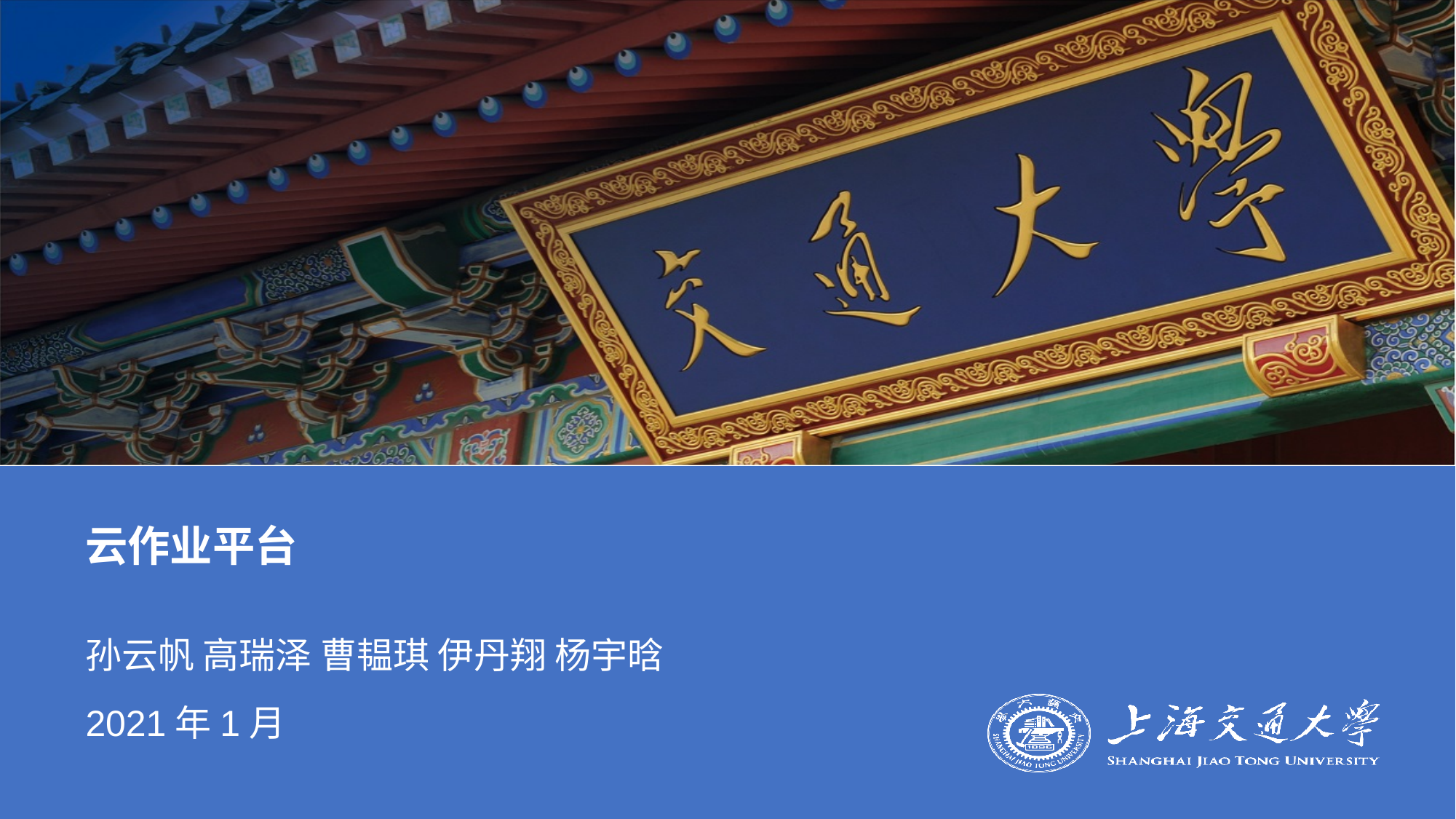

# 云作业平台
孙云帆 高瑞泽 曹韫琪 伊丹翔 杨宇晗
2021年1月